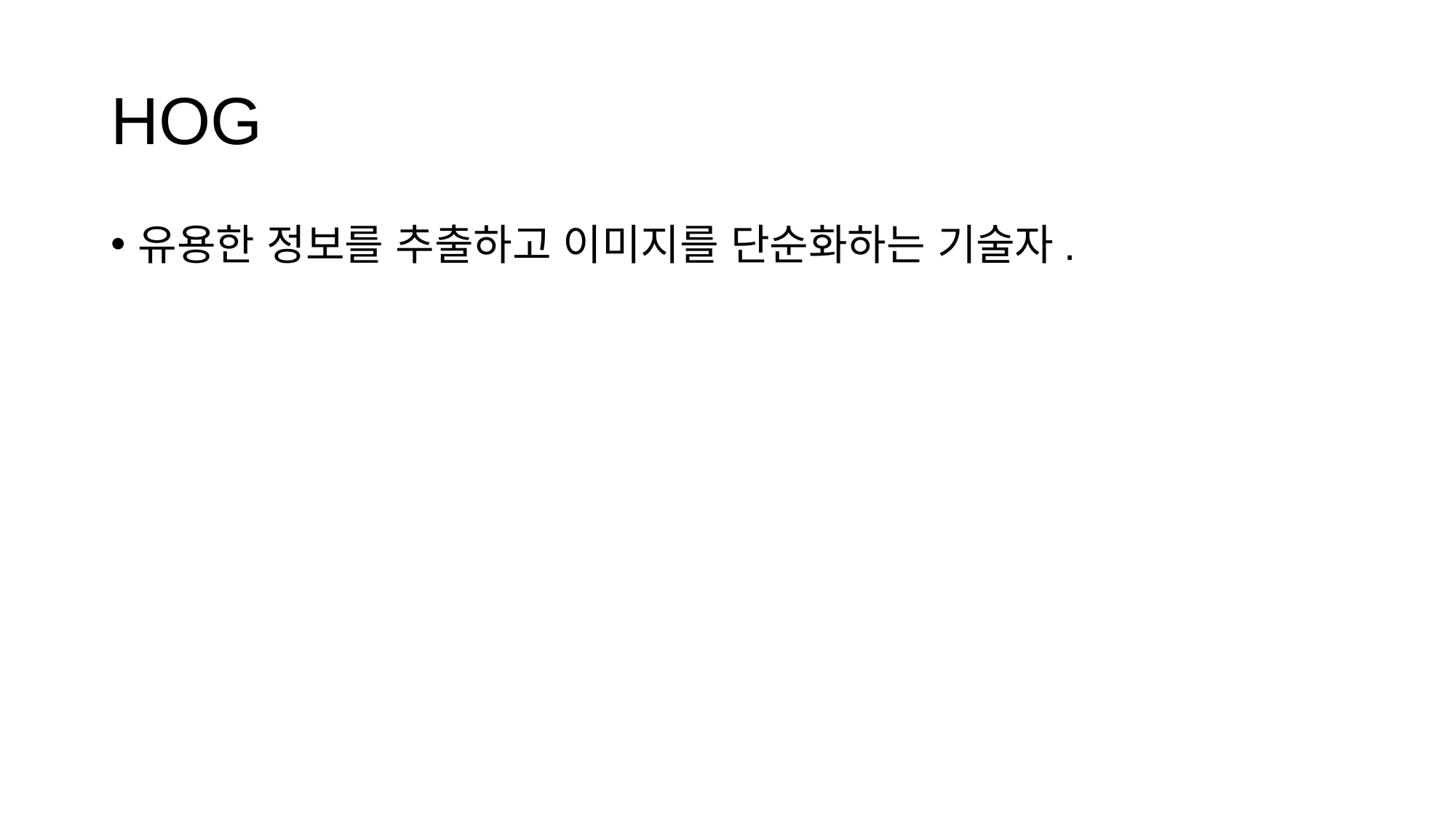

# HOG
유용한 정보를 추출하고 이미지를 단순화하는 기술자.